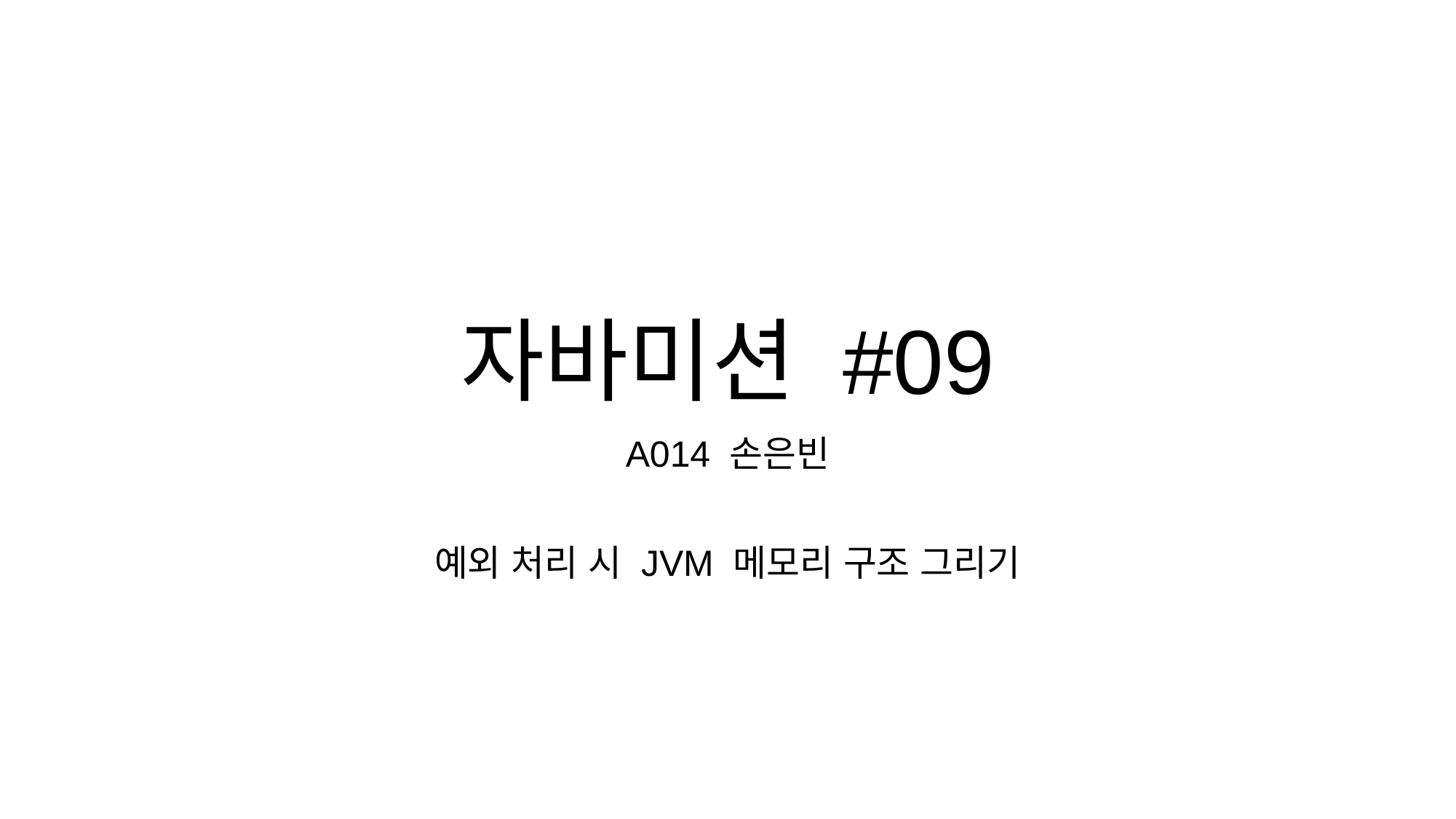

# 자바미션 #09
A014 손은빈

예외 처리 시 JVM 메모리 구조 그리기